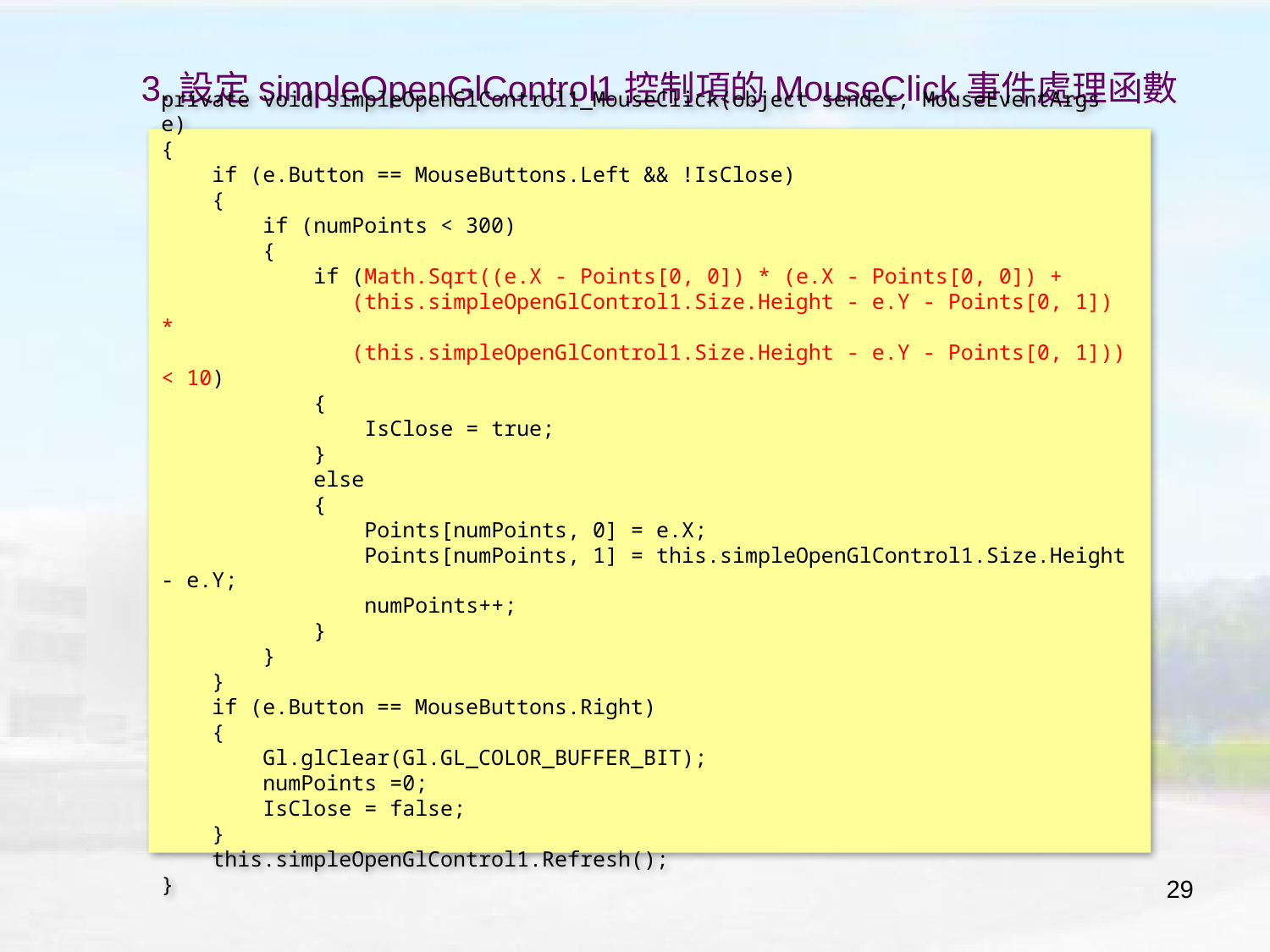

3.設定simpleOpenGlControl1控制項的MouseClick事件處理函數

private void simpleOpenGlControl1_MouseClick(object sender, MouseEventArgs e)
{
    if (e.Button == MouseButtons.Left && !IsClose)
    {
        if (numPoints < 300)
        {
            if (Math.Sqrt((e.X - Points[0, 0]) * (e.X - Points[0, 0]) +
               (this.simpleOpenGlControl1.Size.Height - e.Y - Points[0, 1]) *
               (this.simpleOpenGlControl1.Size.Height - e.Y - Points[0, 1])) < 10)
            {
                IsClose = true;
            }
            else
            {
                Points[numPoints, 0] = e.X;
                Points[numPoints, 1] = this.simpleOpenGlControl1.Size.Height - e.Y;
                numPoints++;
            }
        }
    }
    if (e.Button == MouseButtons.Right)
    {
        Gl.glClear(Gl.GL_COLOR_BUFFER_BIT);
        numPoints =0;
        IsClose = false;
    }
    this.simpleOpenGlControl1.Refresh();
}
29